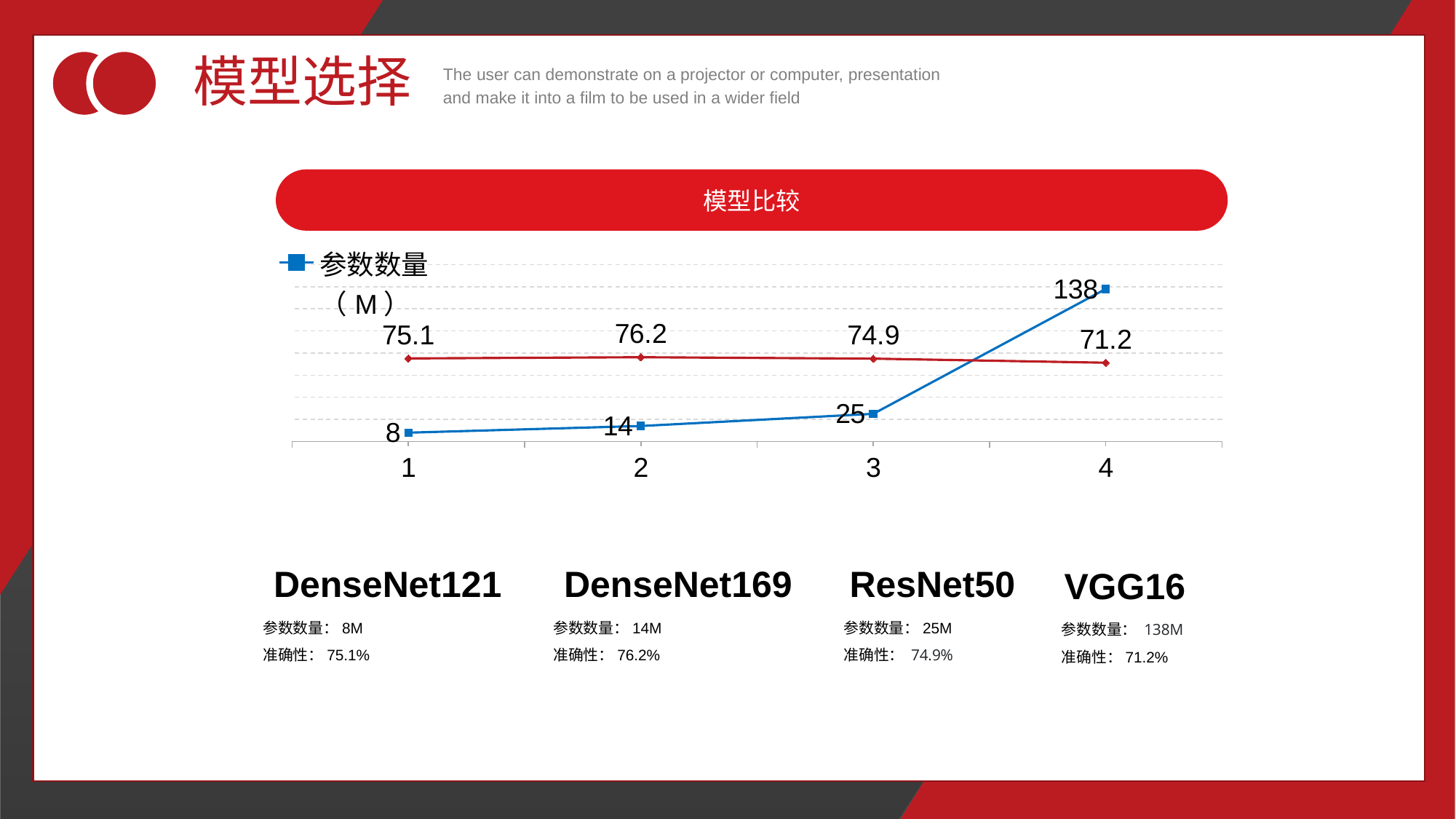

模型选择

The user can demonstrate on a projector or computer, presentation and make it into a film to be used in a wider field
模型比较

### Chart

| Category | 参数数量（M） | 准确率 |
|---|---|---|
DenseNet121
参数数量：8M
准确性：75.1%
DenseNet169
参数数量：14M
准确性：76.2%
ResNet50
参数数量：25M
准确性： 74.9%
VGG16
参数数量： 138M
准确性：71.2%